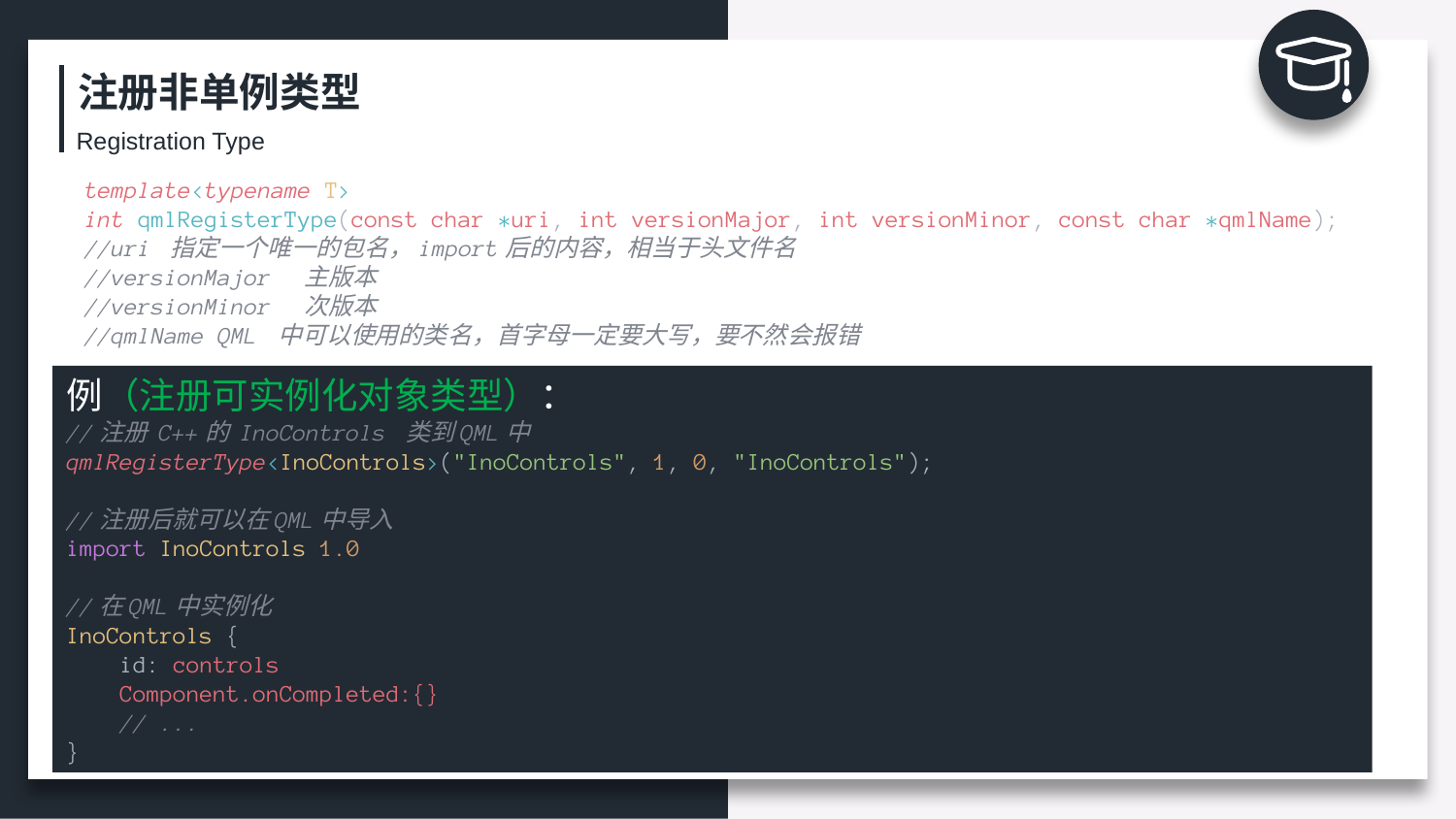

注册非单例类型
Registration Type
template<typename T>
int qmlRegisterType(const char *uri, int versionMajor, int versionMinor, const char *qmlName);
//uri 指定一个唯一的包名，import后的内容，相当于头文件名
//versionMajor  主版本
//versionMinor  次版本
//qmlName QML 中可以使用的类名，首字母一定要大写，要不然会报错
例（注册可实例化对象类型）：
//注册 C++的 InoControls 类到QML中
qmlRegisterType<InoControls>("InoControls", 1, 0, "InoControls");
//注册后就可以在QML中导入
import InoControls 1.0
//在QML中实例化
InoControls {
    id: controls
    Component.onCompleted:{}
    // ...
}